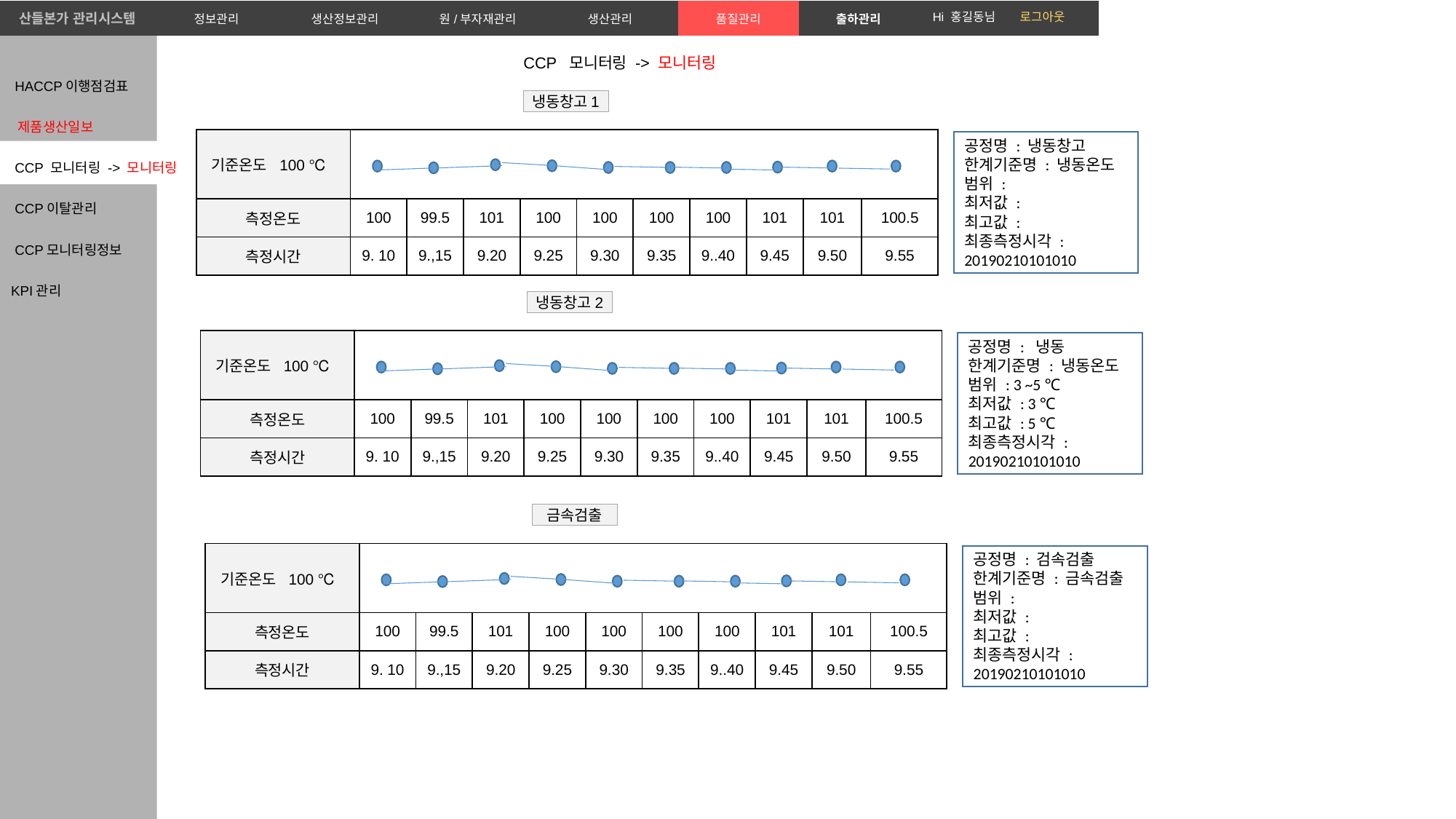

| 산들본가 관리시스템 | 정보관리 | 생산정보관리 | 원/부자재관리 | 생산관리 | 품질관리 | 출하관리 |  |
| --- | --- | --- | --- | --- | --- | --- | --- |
Hi 홍길동님       로그아웃

 HACCP이행점검표
 제품생산일보
 CCP 모니터링 -> 모니터링
 CCP이탈관리
 CCP모니터링정보
KPI관리
CCP  모니터링 -> 모니터링
냉동창고1
| 기준온도 100 ℃ |  |  |  |  |  |  |  |  |  |  |
| --- | --- | --- | --- | --- | --- | --- | --- | --- | --- | --- |
| 측정온도 | 100 | 99.5 | 101 | 100 | 100 | 100 | 100 | 101 | 101 | 100.5 |
| 측정시간 | 9. 10 | 9.,15 | 9.20 | 9.25 | 9.30 | 9.35 | 9..40 | 9.45 | 9.50 | 9.55 |
공정명 : 냉동창고
한계기준명 : 냉동온도
범위 :
최저값 :
최고값 :
최종측정시각 : 20190210101010

냉동창고2
| 기준온도 100 ℃ |  |  |  |  |  |  |  |  |  |  |
| --- | --- | --- | --- | --- | --- | --- | --- | --- | --- | --- |
| 측정온도 | 100 | 99.5 | 101 | 100 | 100 | 100 | 100 | 101 | 101 | 100.5 |
| 측정시간 | 9. 10 | 9.,15 | 9.20 | 9.25 | 9.30 | 9.35 | 9..40 | 9.45 | 9.50 | 9.55 |
공정명 :  냉동
한계기준명 : 냉동온도
범위 : 3 ~5 ℃
최저값 : 3 ℃
최고값 : 5 ℃
최종측정시각 : 20190210101010

금속검출
| 기준온도 100 ℃ |  |  |  |  |  |  |  |  |  |  |
| --- | --- | --- | --- | --- | --- | --- | --- | --- | --- | --- |
| 측정온도 | 100 | 99.5 | 101 | 100 | 100 | 100 | 100 | 101 | 101 | 100.5 |
| 측정시간 | 9. 10 | 9.,15 | 9.20 | 9.25 | 9.30 | 9.35 | 9..40 | 9.45 | 9.50 | 9.55 |
공정명 : 검속검출
한계기준명 : 금속검출
범위 :
최저값 :
최고값 :
최종측정시각 : 20190210101010